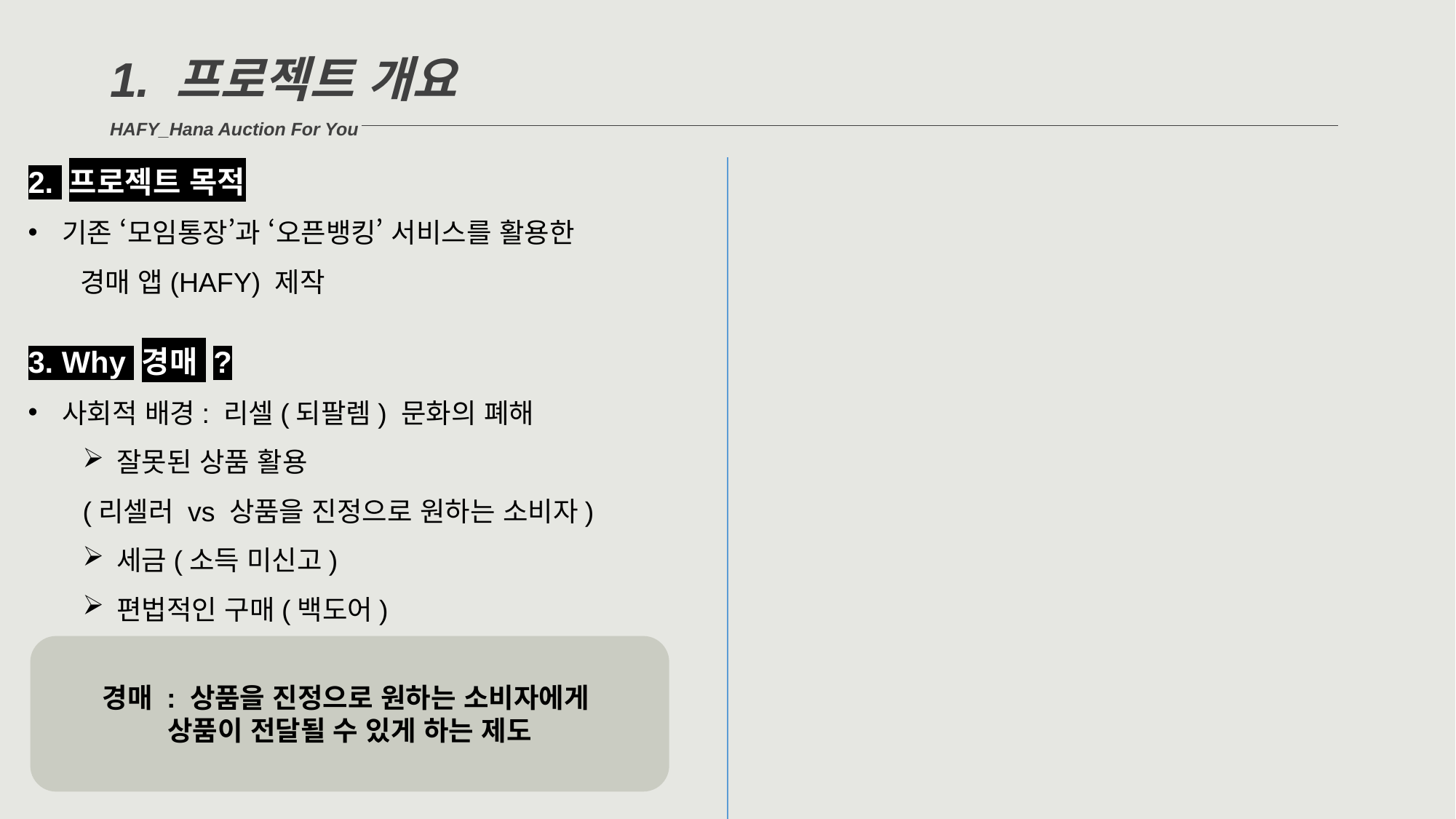

1. 프로젝트 개요
HAFY_Hana Auction For You
https://news.einfomax.co.kr/news/articleView.html?idxno=4103342
http://www.sisajournal-e.com/news/articleView.html?idxno=208677
https://www.sedaily.com/NewsVIew/1VQOZ0SZQC

평창 롱패딩 15만원 -> 49만원 리셀
https://m.post.naver.com/viewer/postView.nhn?volumeNo=10954430&memberNo=5246326&vType=VERTICAL

되파는건 문제다 ‘리셀러’
https://m.post.naver.com/viewer/postView.nhn?volumeNo=22493195&memberNo=31588952&searchKeyword=%EB%A6%AC%EC%85%80%EB%9F%AC&searchRank=5

리셀 – 세금문제
https://m.post.naver.com/viewer/postView.nhn?volumeNo=29045600&memberNo=997329&searchKeyword=%EB%A6%AC%EC%85%80%EB%9F%AC&searchRank=10

2. 프로젝트 목적
기존 ‘모임통장’과 ‘오픈뱅킹’ 서비스를 활용한
      경매 앱(HAFY) 제작

3. Why 경매 ?
사회적 배경: 리셀(되팔렘) 문화의 폐해
잘못된 상품 활용
(리셀러 vs 상품을 진정으로 원하는 소비자)
세금(소득 미신고)
편법적인 구매(백도어)
경매 : 상품을 진정으로 원하는 소비자에게
상품이 전달될 수 있게 하는 제도